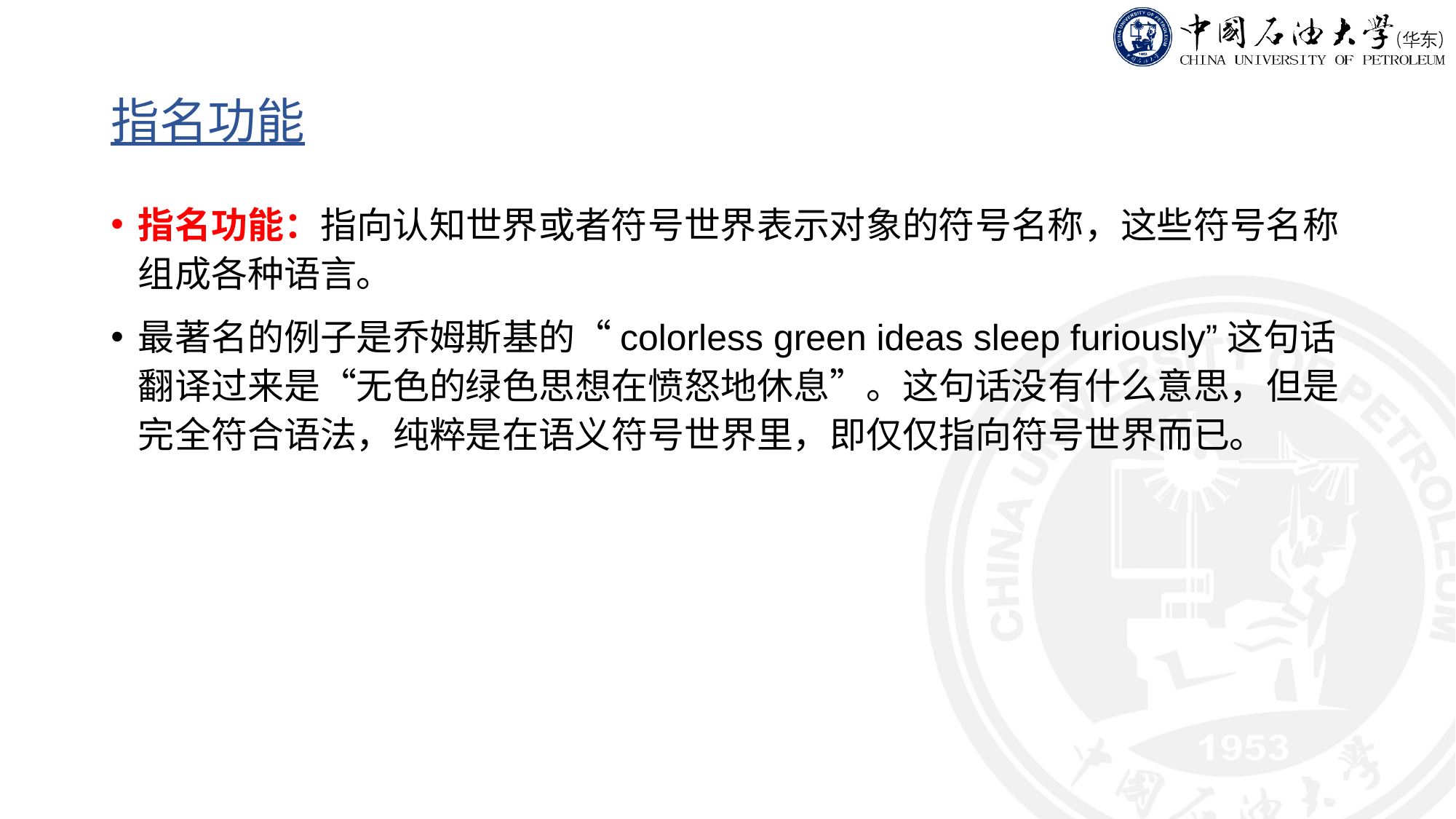

# 指名功能
指名功能：指向认知世界或者符号世界表示对象的符号名称，这些符号名称组成各种语言。
最著名的例子是乔姆斯基的“colorless green ideas sleep furiously”这句话翻译过来是“无色的绿色思想在愤怒地休息”。这句话没有什么意思，但是完全符合语法，纯粹是在语义符号世界里，即仅仅指向符号世界而已。